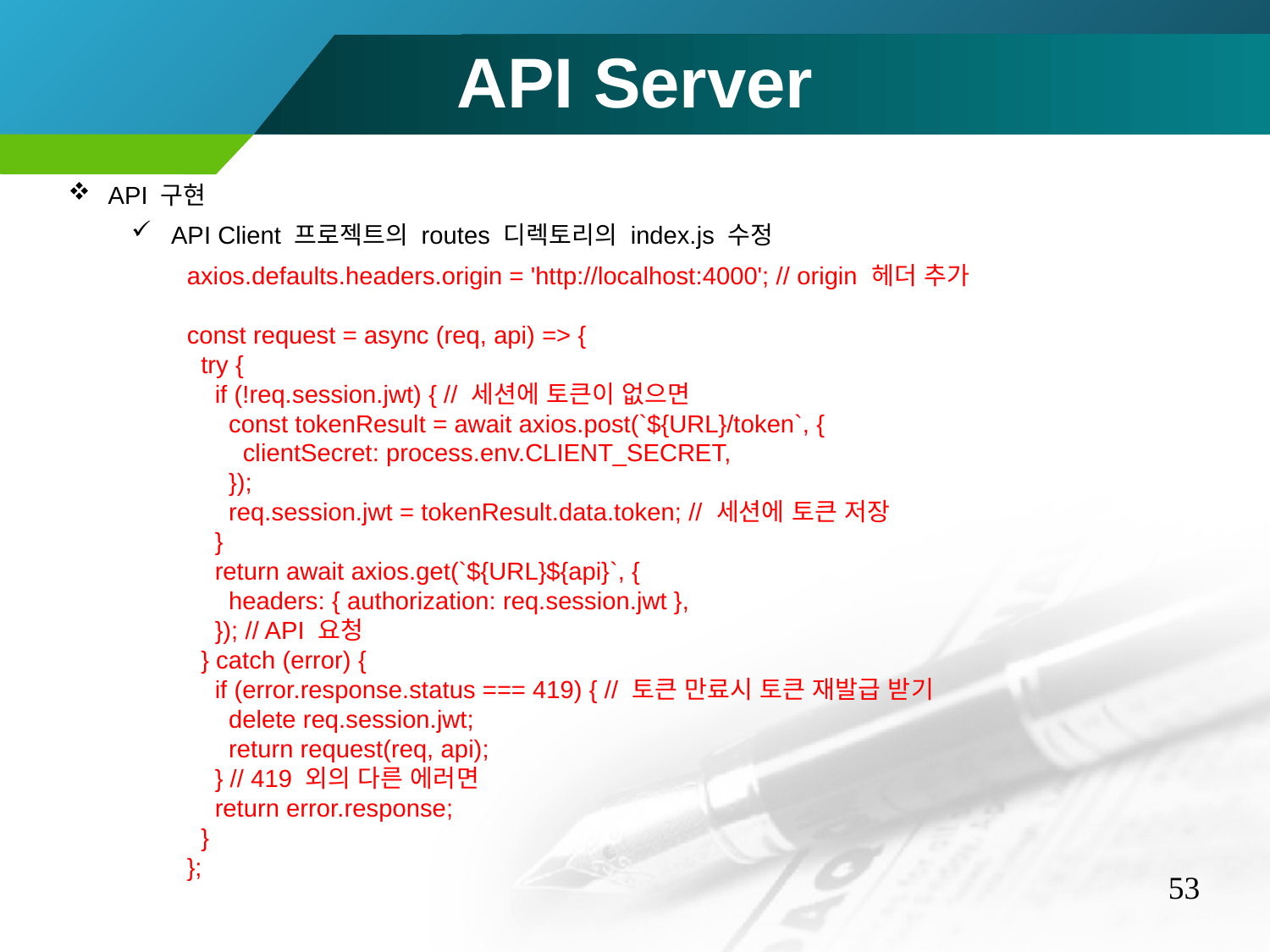

API Server
API 구현
API Client 프로젝트의 routes 디렉토리의 index.js 수정
axios.defaults.headers.origin = 'http://localhost:4000'; // origin 헤더 추가

const request = async (req, api) => {
  try {
    if (!req.session.jwt) { // 세션에 토큰이 없으면
      const tokenResult = await axios.post(`${URL}/token`, {
        clientSecret: process.env.CLIENT_SECRET,
      });
      req.session.jwt = tokenResult.data.token; // 세션에 토큰 저장
    }
    return await axios.get(`${URL}${api}`, {
      headers: { authorization: req.session.jwt },
    }); // API 요청
  } catch (error) {
    if (error.response.status === 419) { // 토큰 만료시 토큰 재발급 받기
      delete req.session.jwt;
      return request(req, api);
    } // 419 외의 다른 에러면
    return error.response;
  }
};

53